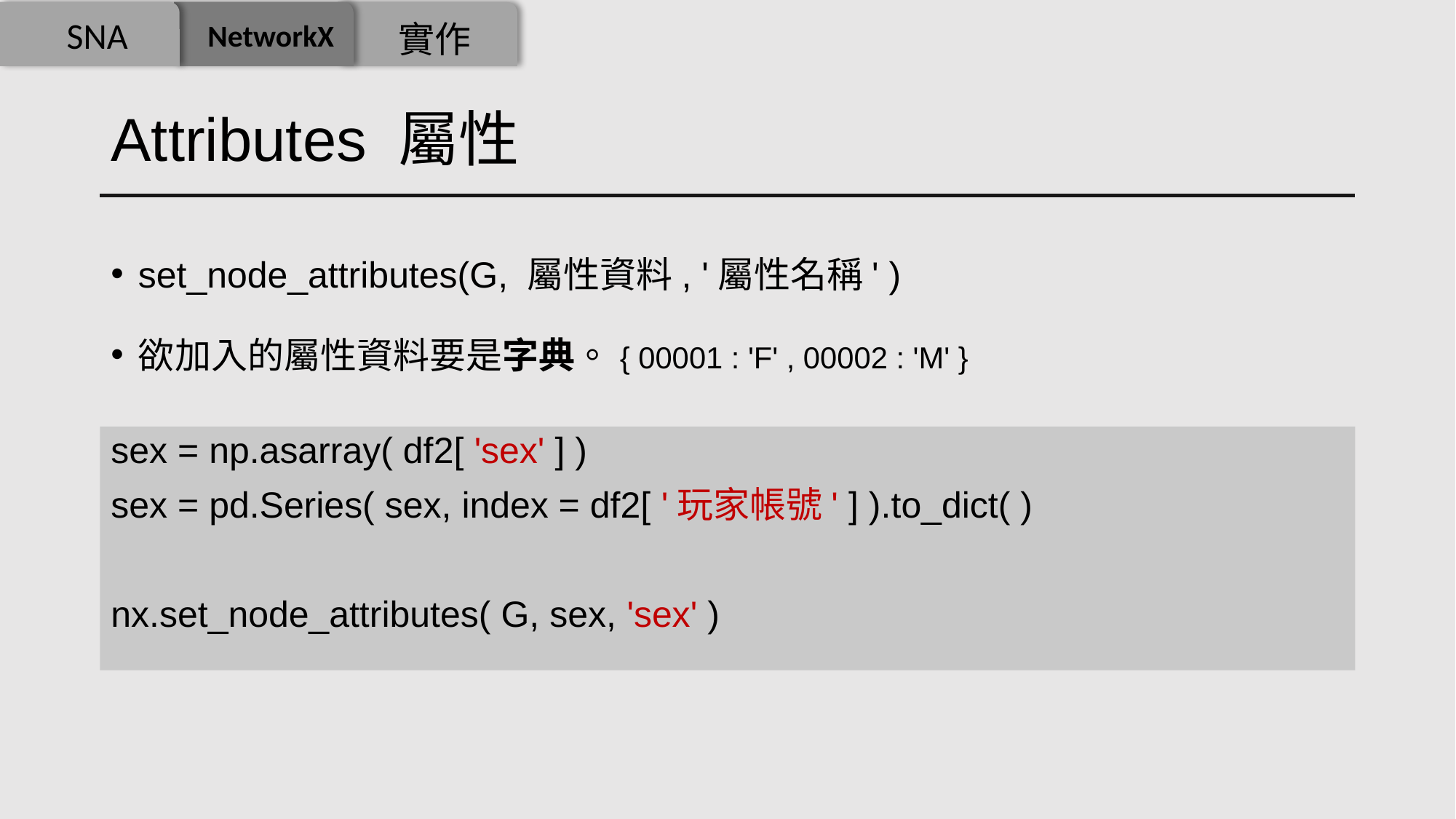

SNA
NetworkX
實作
# Attributes 屬性
set_node_attributes(G, 屬性資料, '屬性名稱' )
欲加入的屬性資料要是字典。{ 00001 : 'F' , 00002 : 'M' }

sex = np.asarray( df2[ 'sex' ] )
sex = pd.Series( sex, index = df2[ '玩家帳號' ] ).to_dict( )

nx.set_node_attributes( G, sex, 'sex' )